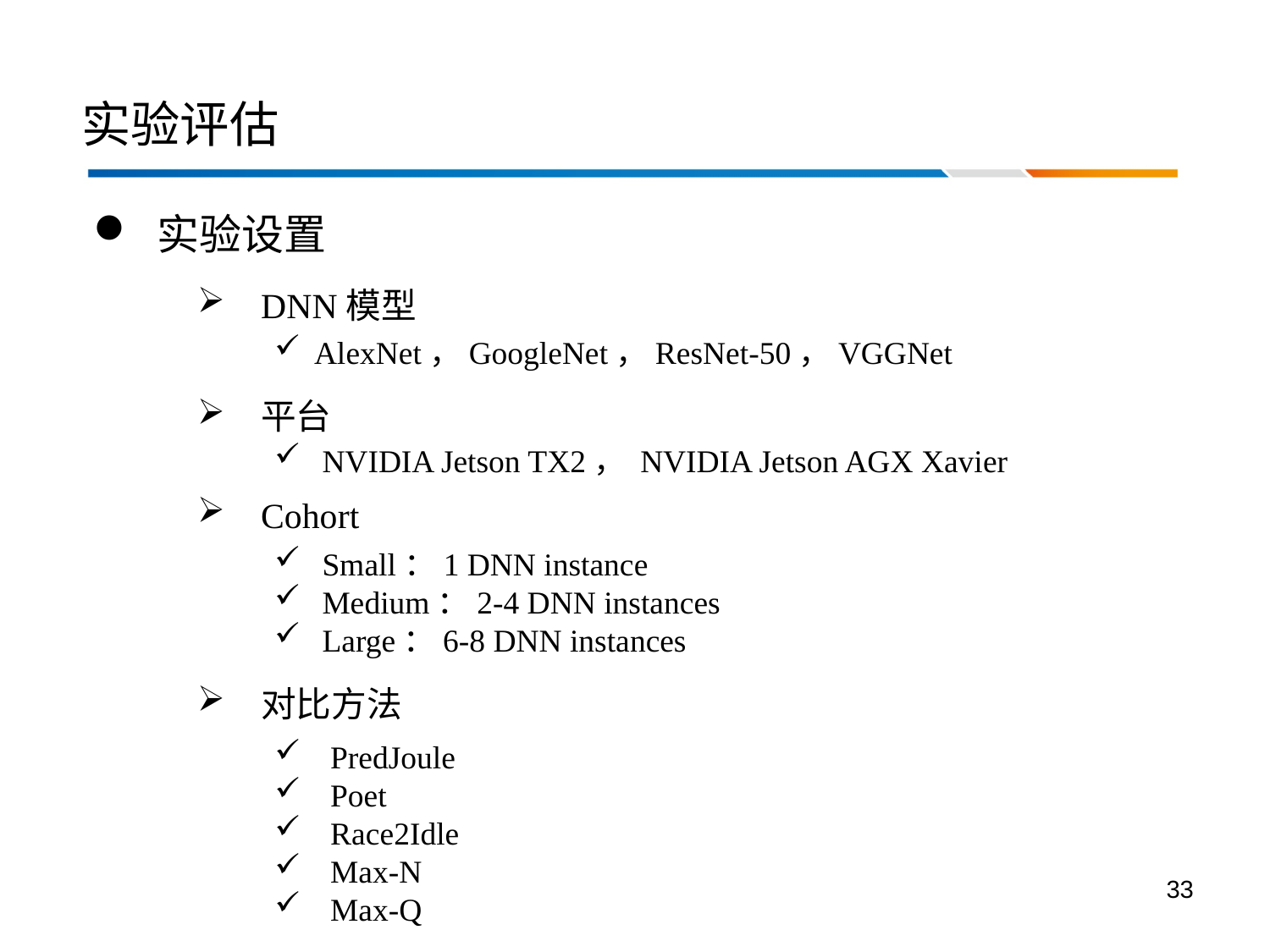

# 实验评估
实验设置
DNN模型
AlexNet，GoogleNet，ResNet-50，VGGNet
平台
 NVIDIA Jetson TX2， NVIDIA Jetson AGX Xavier
Cohort
 Small：1 DNN instance
 Medium：2-4 DNN instances
 Large：6-8 DNN instances
对比方法
  PredJoule
  Poet
  Race2Idle
  Max-N
  Max-Q
33